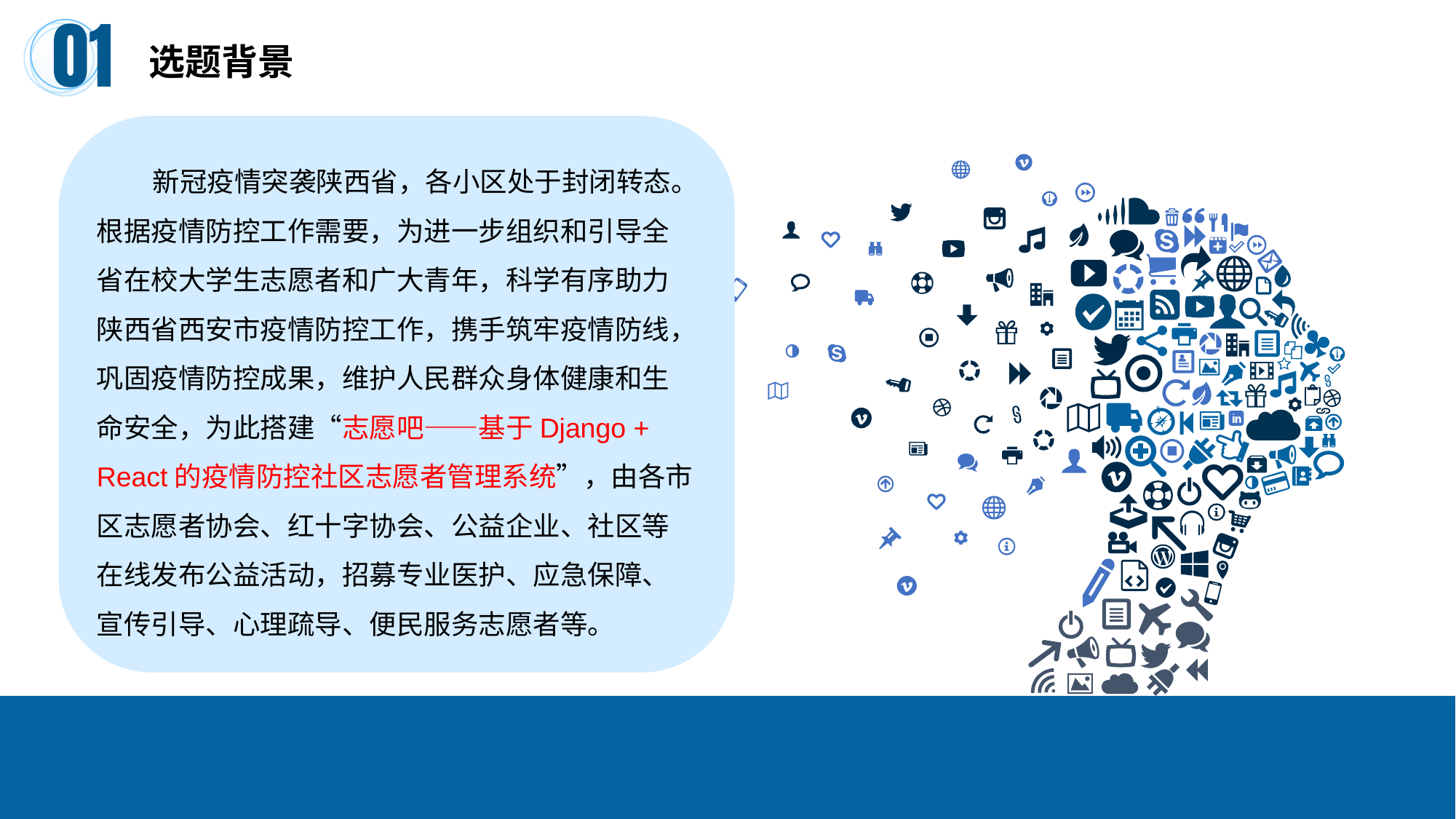

01

选题背景
        新冠疫情突袭陕西省，各小区处于封闭转态。根据疫情防控工作需要，为进一步组织和引导全省在校大学生志愿者和广大青年，科学有序助力陕西省西安市疫情防控工作，携手筑牢疫情防线，巩固疫情防控成果，维护人民群众身体健康和生命安全，为此搭建“志愿吧——基于Django + React的疫情防控社区志愿者管理系统”，由各市区志愿者协会、红十字协会、公益企业、社区等在线发布公益活动，招募专业医护、应急保障、宣传引导、心理疏导、便民服务志愿者等。

3